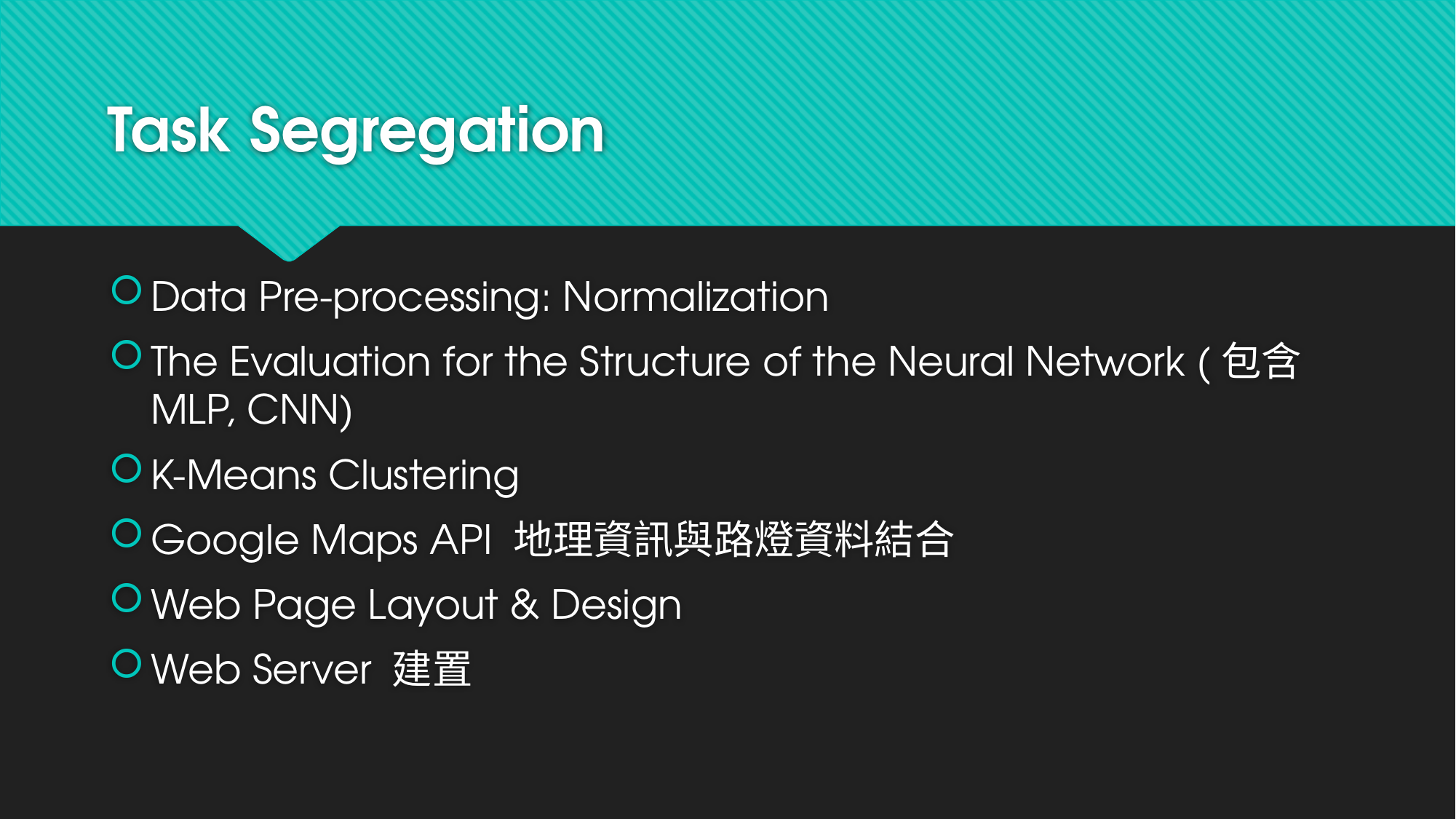

# Task Segregation
Data Pre-processing: Normalization
The Evaluation for the Structure of the Neural Network (包含MLP, CNN)
K-Means Clustering
Google Maps API 地理資訊與路燈資料結合
Web Page Layout & Design
Web Server 建置